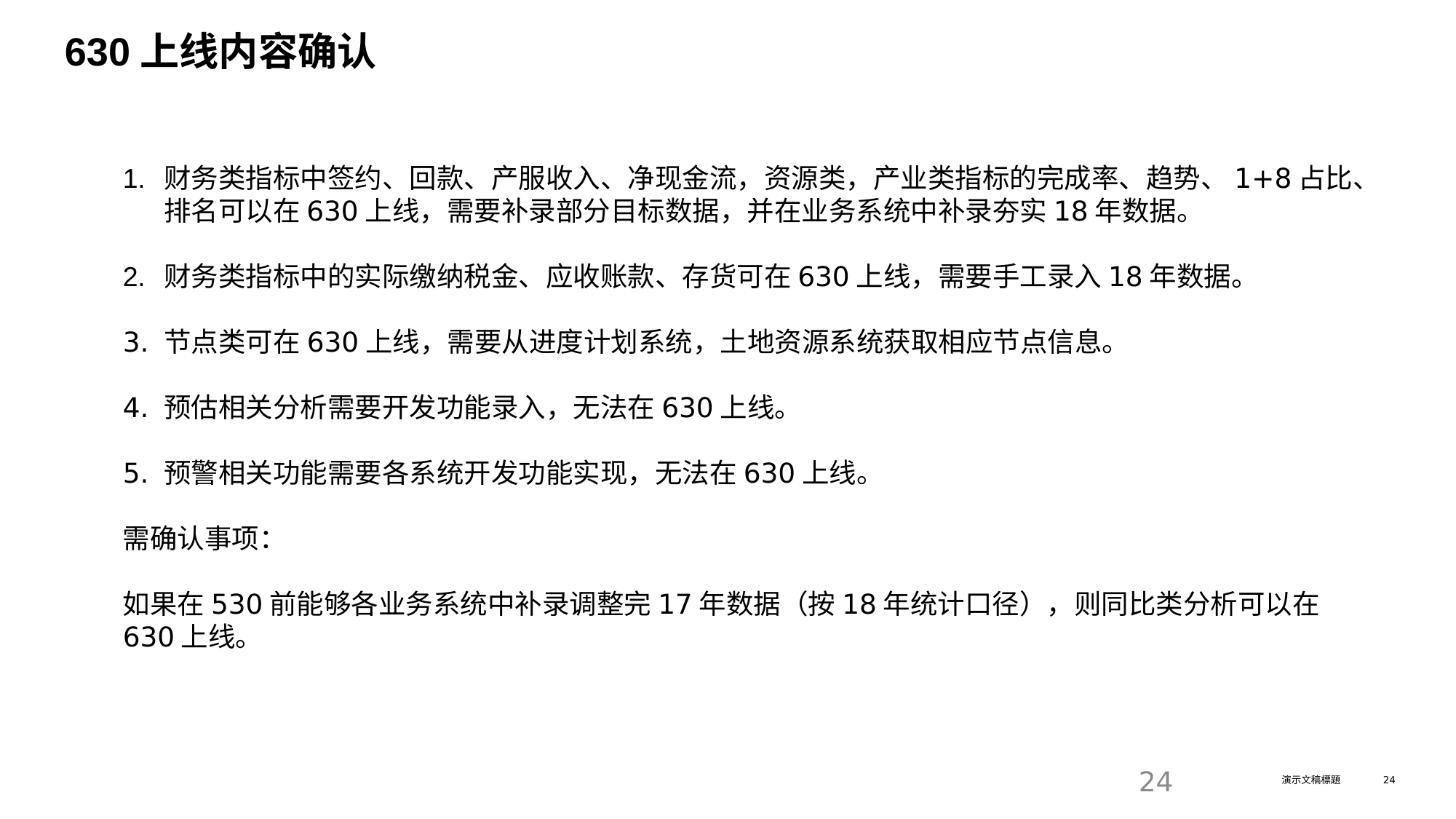

630上线内容确认
财务类指标中签约、回款、产服收入、净现金流，资源类，产业类指标的完成率、趋势、1+8占比、排名可以在630上线，需要补录部分目标数据，并在业务系统中补录夯实18年数据。

财务类指标中的实际缴纳税金、应收账款、存货可在630上线，需要手工录入18年数据。

3. 节点类可在630上线，需要从进度计划系统，土地资源系统获取相应节点信息。

4. 预估相关分析需要开发功能录入，无法在630上线。

5. 预警相关功能需要各系统开发功能实现，无法在630上线。

需确认事项：

如果在530前能够各业务系统中补录调整完17年数据（按18年统计口径），则同比类分析可以在630上线。
24